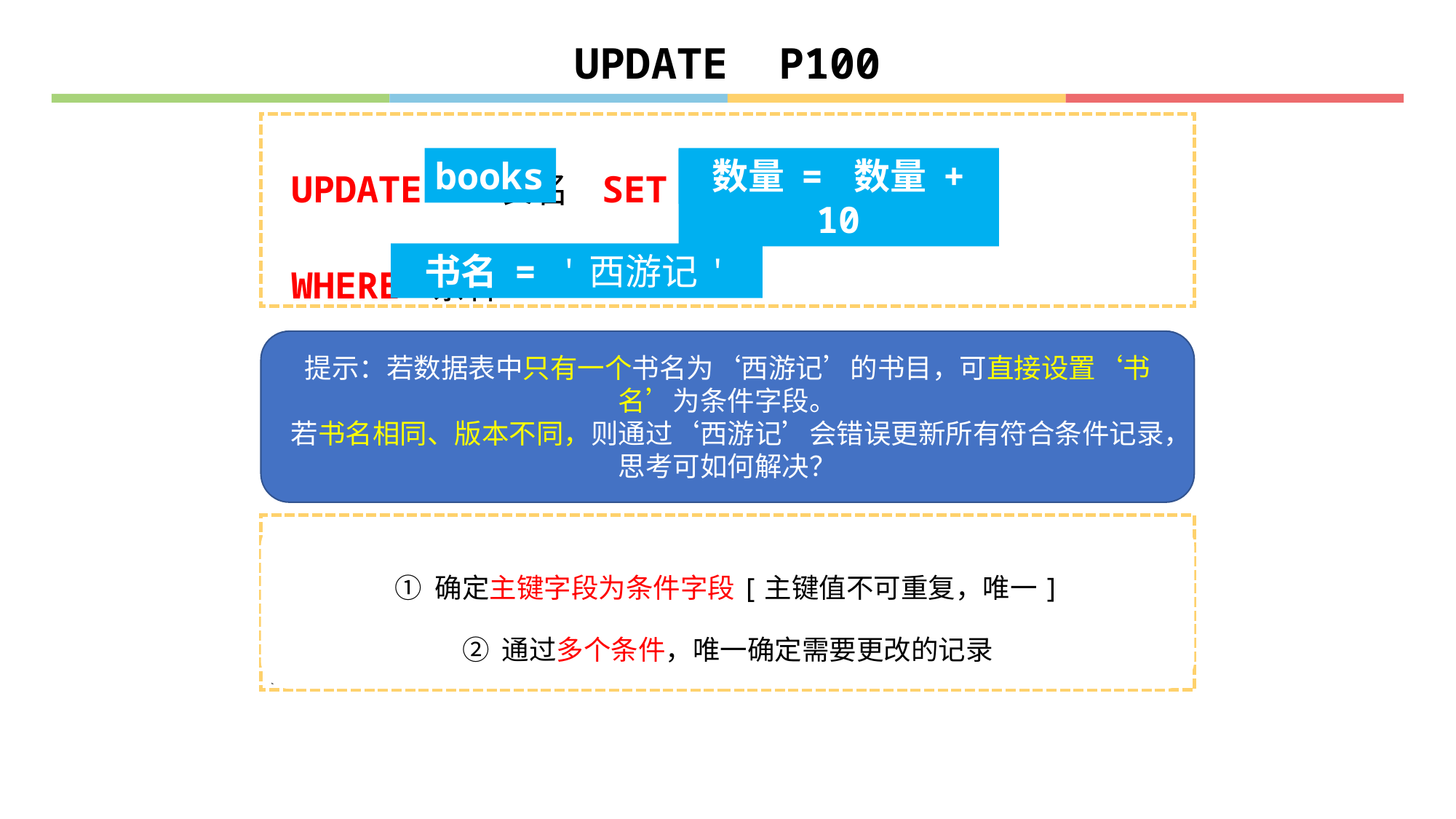

UPDATE  P100
 UPDATE   表名   SET   列名 = 值
 WHERE 条件
books
数量 = 数量 + 10
数量 = 19
书名 = '西游记'
提示：若数据表中只有一个书名为‘西游记’的书目，可直接设置‘书名’为条件字段。
若书名相同、版本不同，则通过‘西游记’会错误更新所有符合条件记录，思考可如何解决？
 [实例②]：更新图书表(books)中书名为“西游记”的书目，数量新增10本(原数量为9)，更新语句为？
① 确定主键字段为条件字段[主键值不可重复，唯一]
② 通过多个条件，唯一确定需要更改的记录